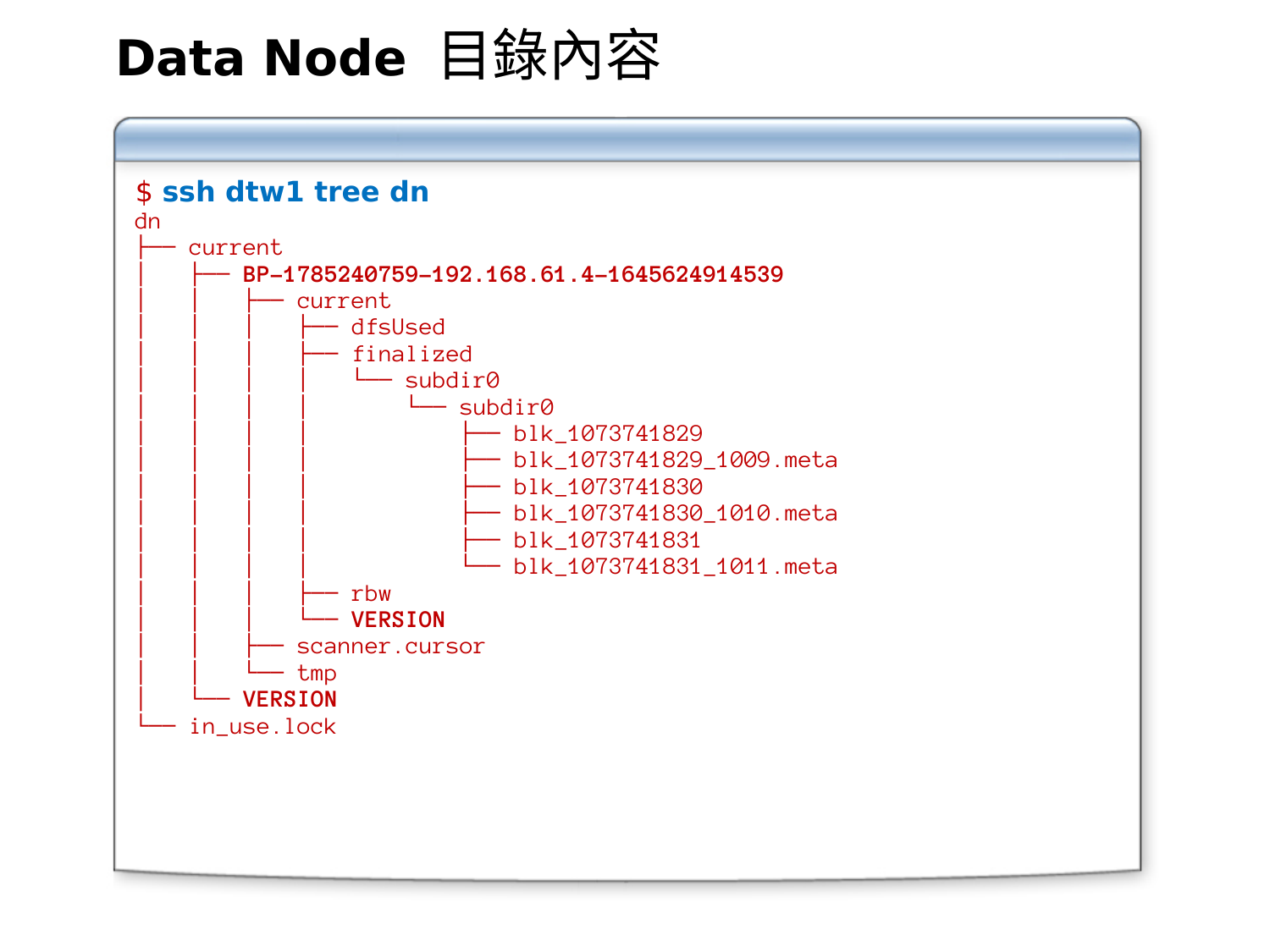

Data Node 目錄內容
$ ssh dtw1 tree dn
dn
├── current
│   ├── BP-1785240759-192.168.61.4-1645624914539
│   │   ├── current
│   │   │   ├── dfsUsed
│   │   │   ├── finalized
│   │   │   │   └── subdir0
│   │   │   │       └── subdir0
│   │   │   │           ├── blk_1073741829
│   │   │   │           ├── blk_1073741829_1009.meta
│   │   │   │           ├── blk_1073741830
│   │   │   │           ├── blk_1073741830_1010.meta
│   │   │   │           ├── blk_1073741831
│   │   │   │           └── blk_1073741831_1011.meta
│   │   │   ├── rbw
│   │   │   └── VERSION
│   │   ├── scanner.cursor
│   │   └── tmp
│   └── VERSION
└── in_use.lock